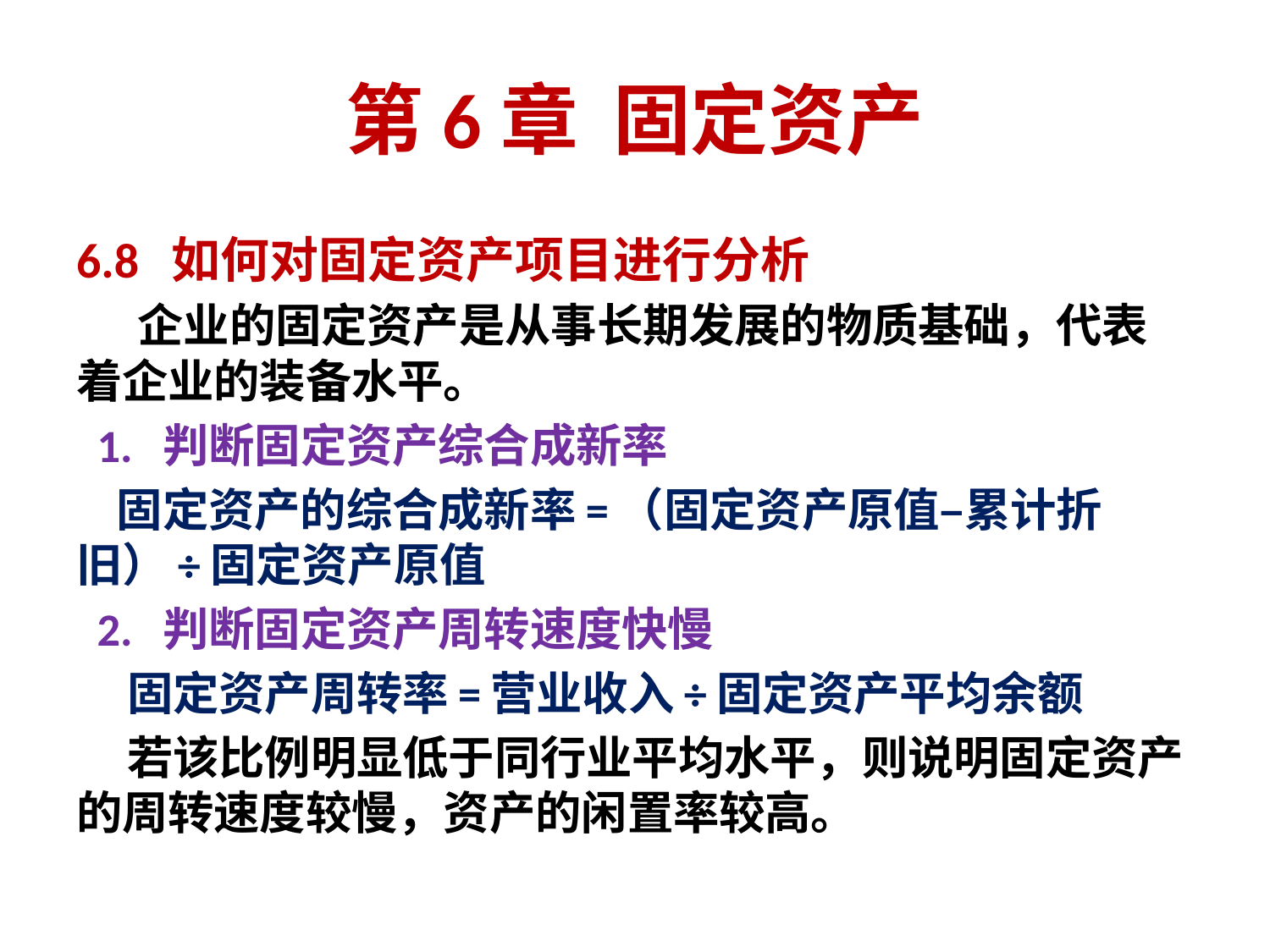

# 第6章  固定资产
6.8  如何对固定资产项目进行分析
     企业的固定资产是从事长期发展的物质基础，代表着企业的装备水平。
  1.  判断固定资产综合成新率
   固定资产的综合成新率=（固定资产原值–累计折旧）÷固定资产原值
  2.  判断固定资产周转速度快慢
    固定资产周转率=营业收入÷固定资产平均余额
    若该比例明显低于同行业平均水平，则说明固定资产的周转速度较慢，资产的闲置率较高。